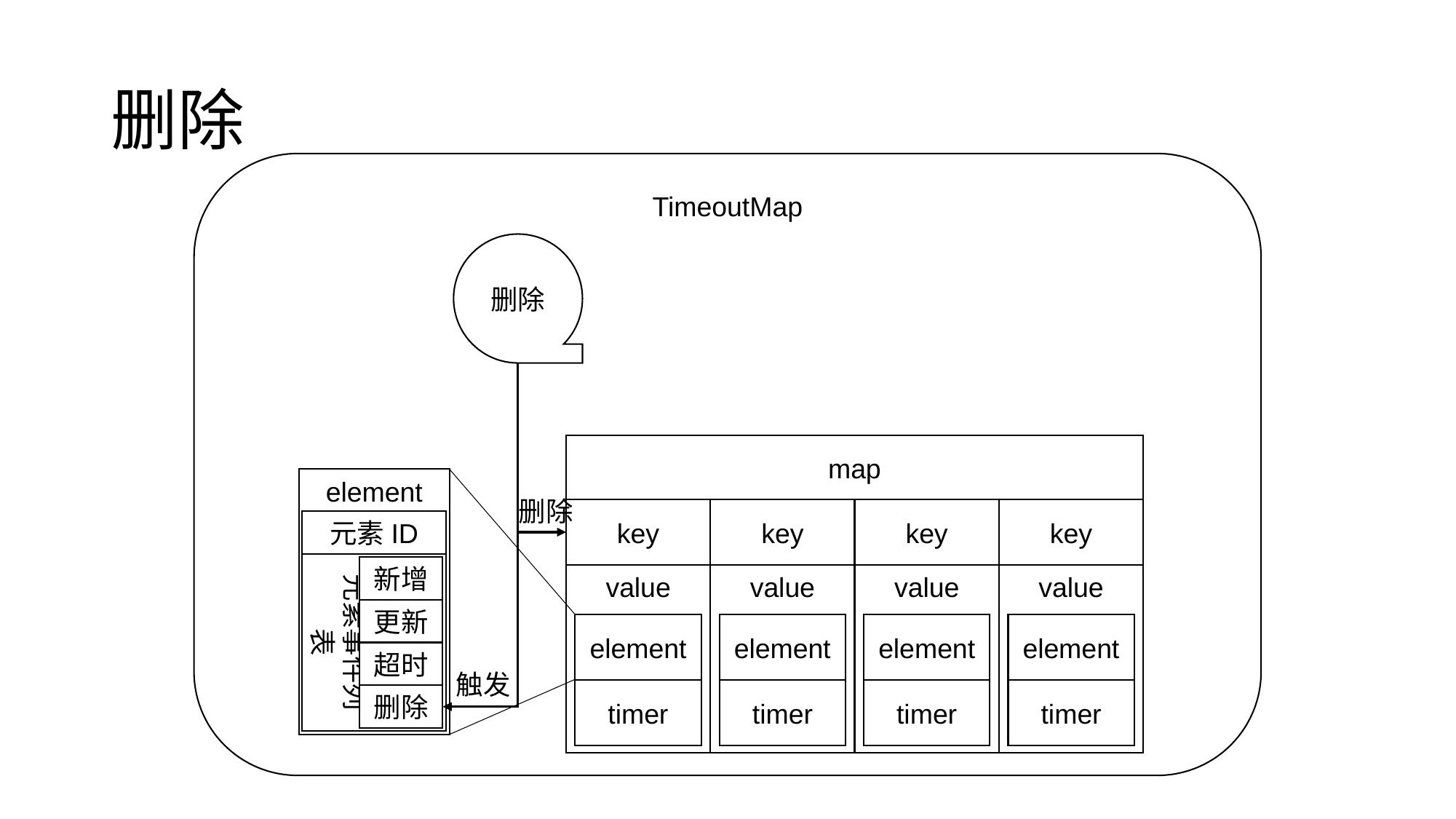

# 删除
TimeoutMap
删除
map
key
value
element
timer
key
value
element
timer
key
value
element
timer
key
value
element
timer
element
元素ID
元素事件列表
新增
更新
超时
删除
删除
触发